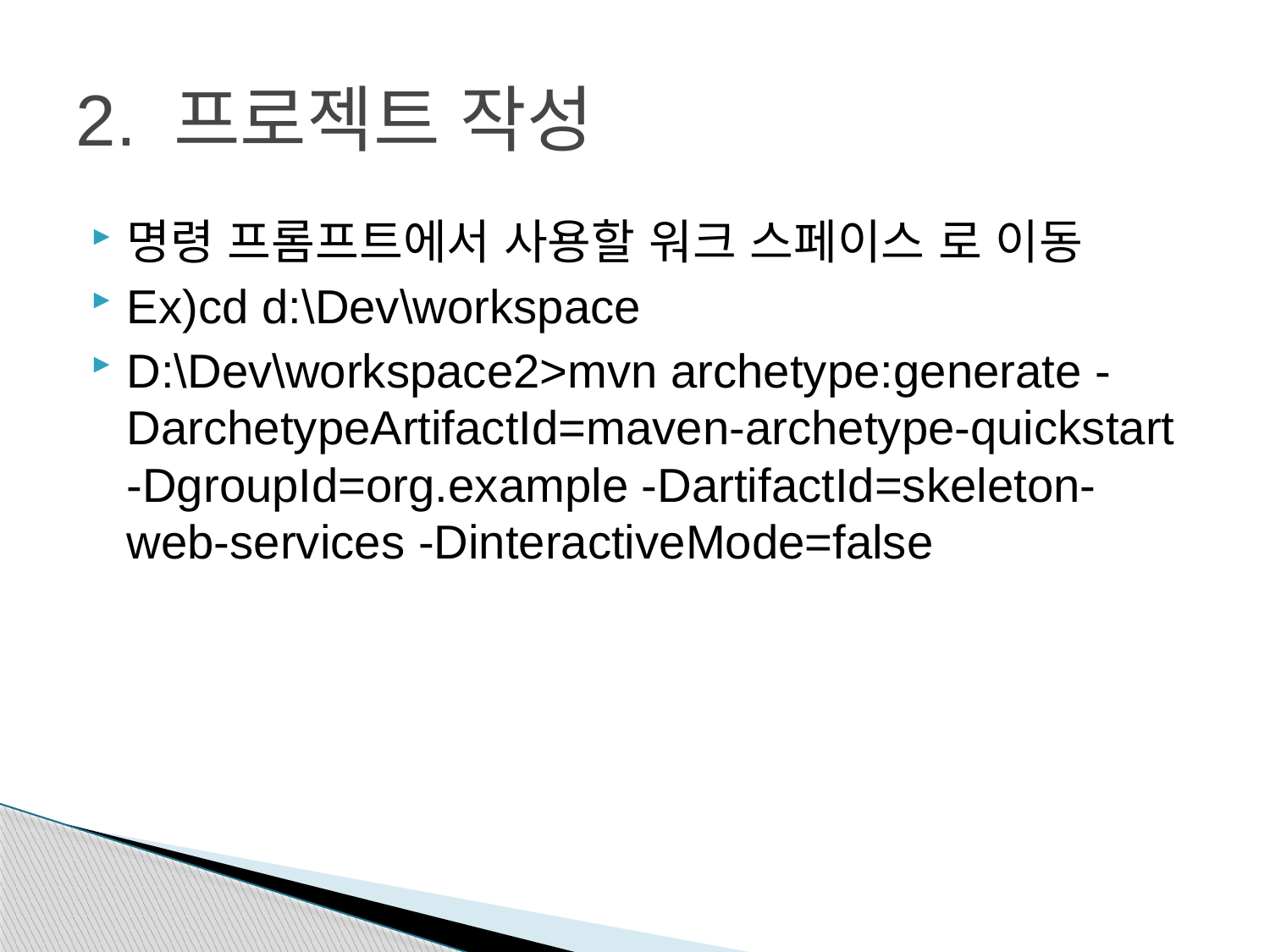

# 2. 프로젝트 작성
명령 프롬프트에서 사용할 워크 스페이스 로 이동
Ex)cd d:\Dev\workspace
D:\Dev\workspace2>mvn archetype:generate -DarchetypeArtifactId=maven-archetype-quickstart -DgroupId=org.example -DartifactId=skeleton-web-services -DinteractiveMode=false